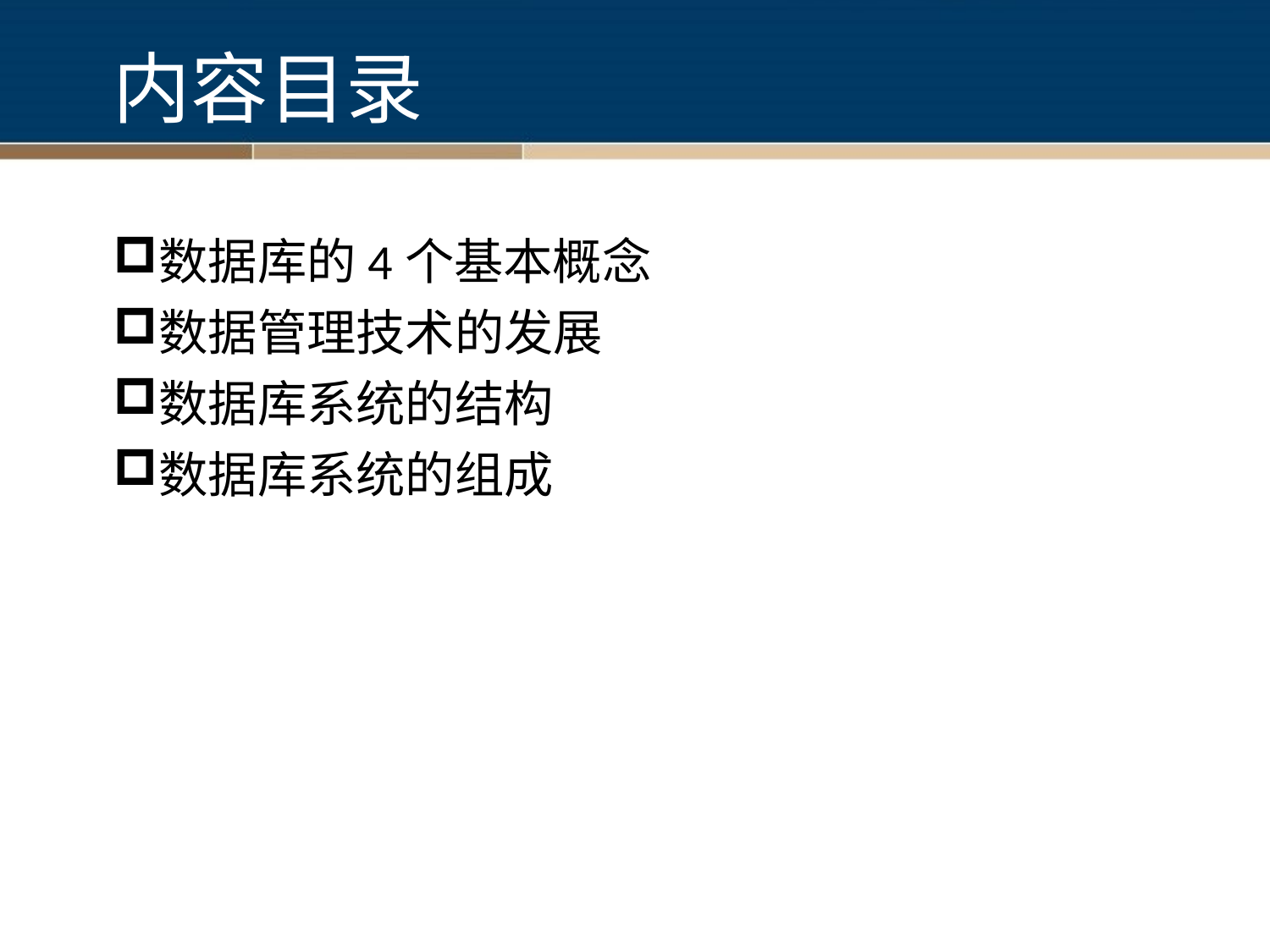

# 内容目录
数据库的4个基本概念
数据管理技术的发展
数据库系统的结构
数据库系统的组成